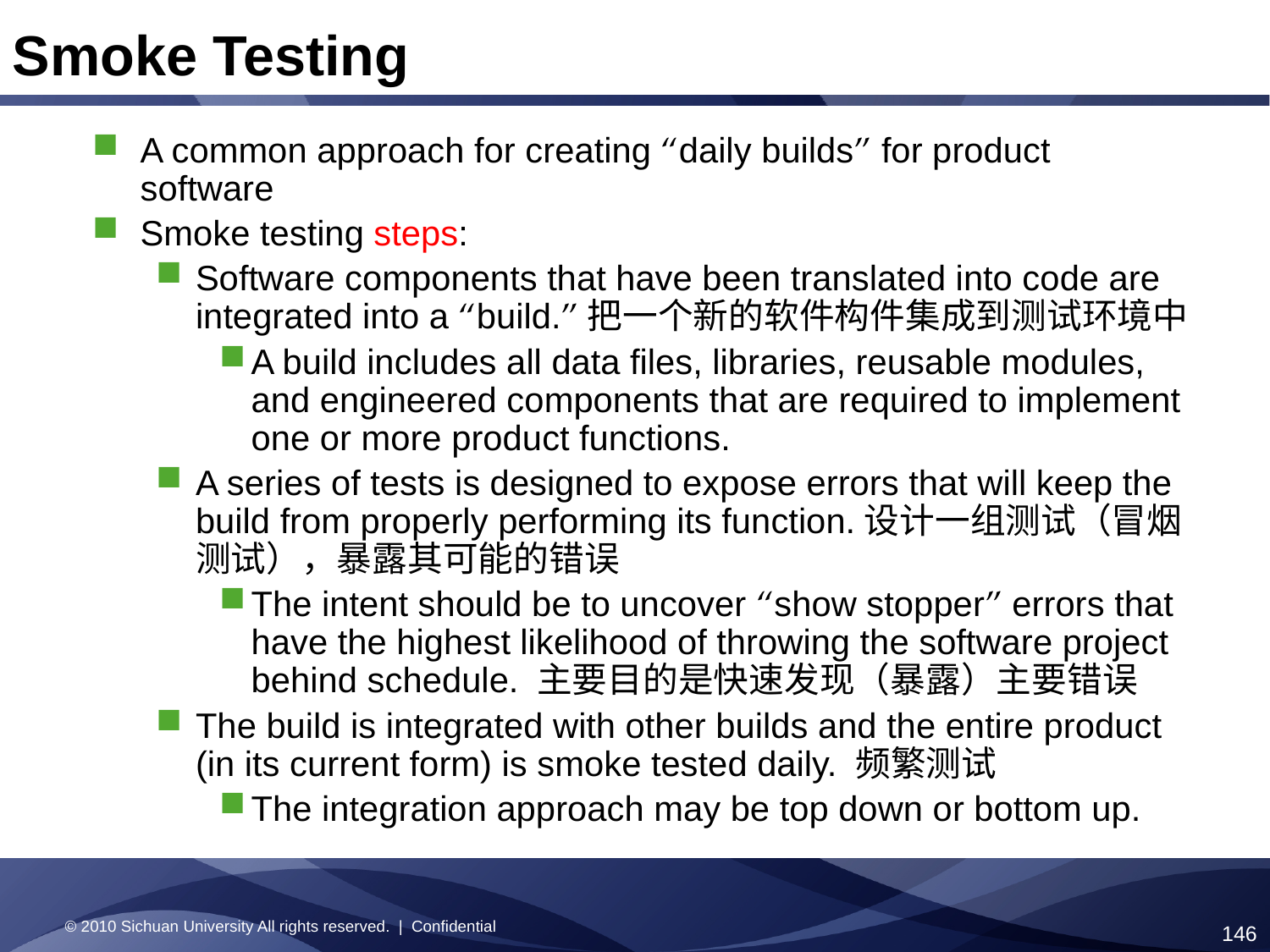

Smoke Testing
A common approach for creating “daily builds” for product software
Smoke testing steps:
Software components that have been translated into code are integrated into a “build.”把一个新的软件构件集成到测试环境中
A build includes all data files, libraries, reusable modules, and engineered components that are required to implement one or more product functions.
A series of tests is designed to expose errors that will keep the build from properly performing its function.设计一组测试（冒烟测试），暴露其可能的错误
The intent should be to uncover “show stopper” errors that have the highest likelihood of throwing the software project behind schedule. 主要目的是快速发现（暴露）主要错误
The build is integrated with other builds and the entire product (in its current form) is smoke tested daily. 频繁测试
The integration approach may be top down or bottom up.
© 2010 Sichuan University All rights reserved.  |  Confidential
146